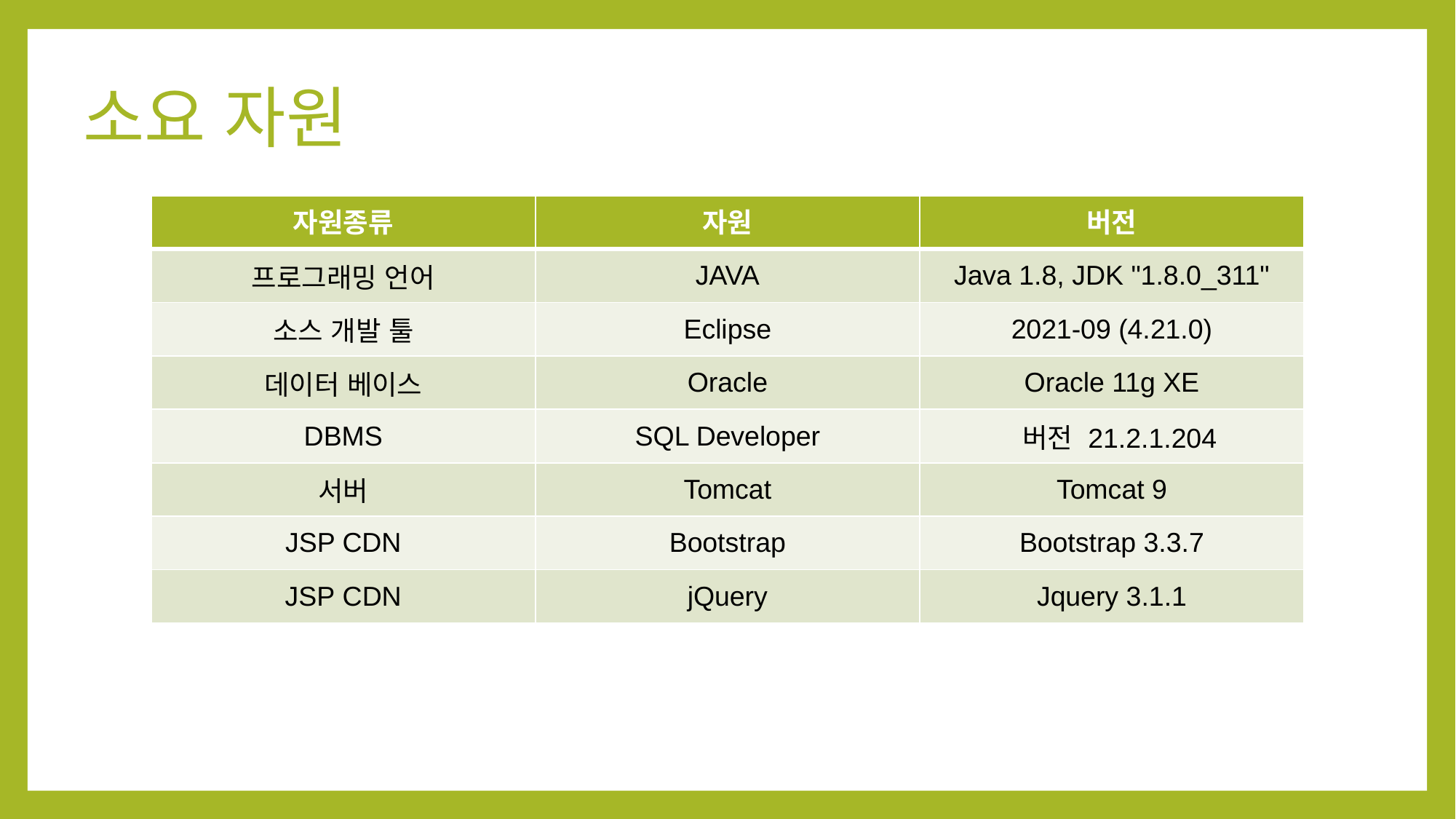

# 소요 자원
| 자원종류​ | 자원​ | 버전​ |
| --- | --- | --- |
| 프로그래밍 언어​ | JAVA​ | Java 1.8, JDK "1.8.0\_311"​ |
| 소스 개발 툴​ | Eclipse​ | 2021-09 (4.21.0)​ |
| 데이터 베이스​ | Oracle​ | Oracle 11g XE​ |
| DBMS​ | SQL Developer​ | 버전 21.2.1.204​ |
| 서버​ | Tomcat​ | Tomcat 9​ |
| JSP CDN​ | Bootstrap​ | Bootstrap 3.3.7​ |
| JSP CDN​ | jQuery​ | Jquery 3.1.1​ |